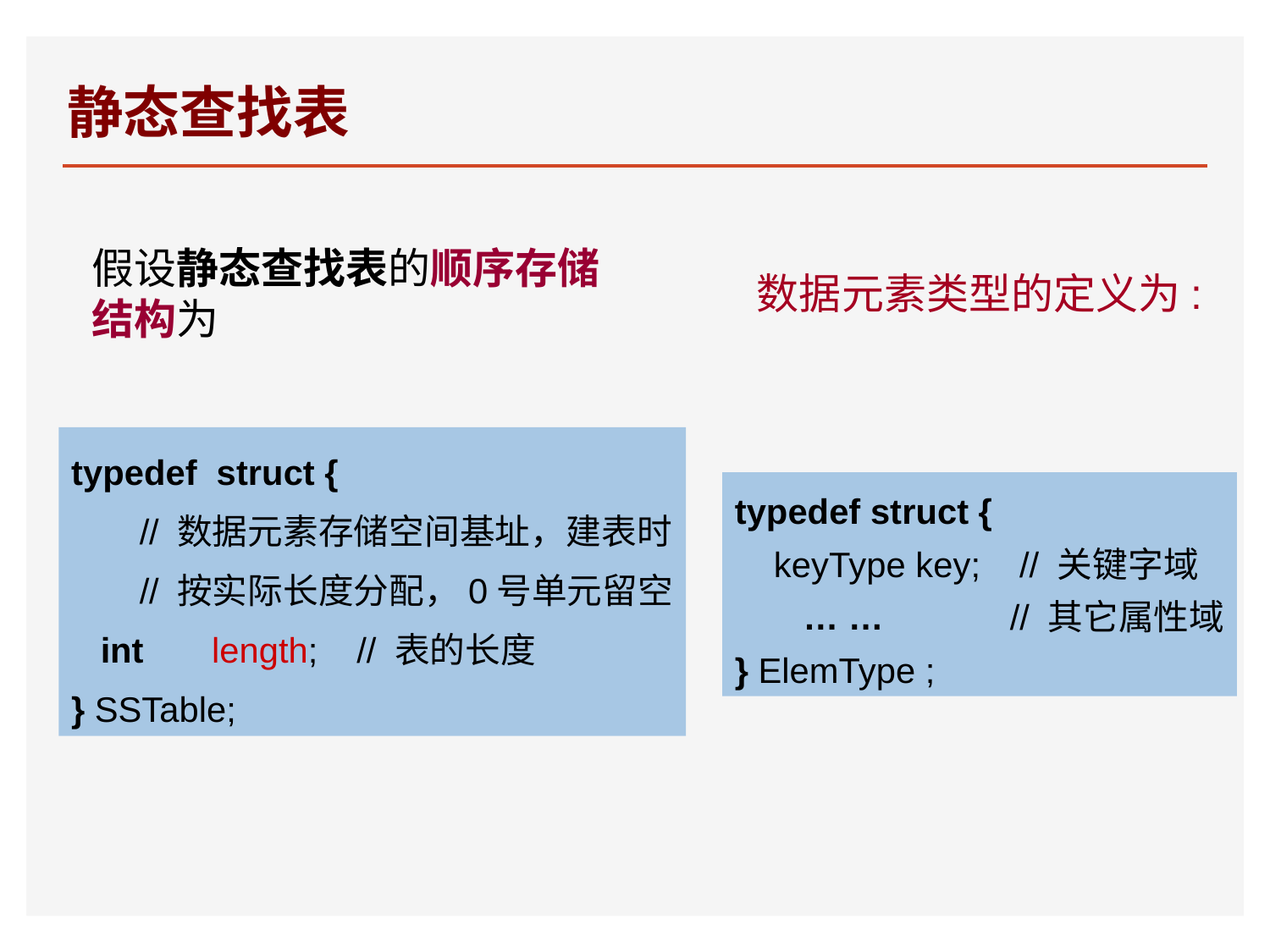

# 静态查找表
假设静态查找表的顺序存储结构为
数据元素类型的定义为:
typedef  struct {
       // 数据元素存储空间基址，建表时
       // 按实际长度分配，0号单元留空
   int       length;    // 表的长度
} SSTable;
typedef struct {
    keyType key;    // 关键字域
       … …             // 其它属性域
} ElemType ;